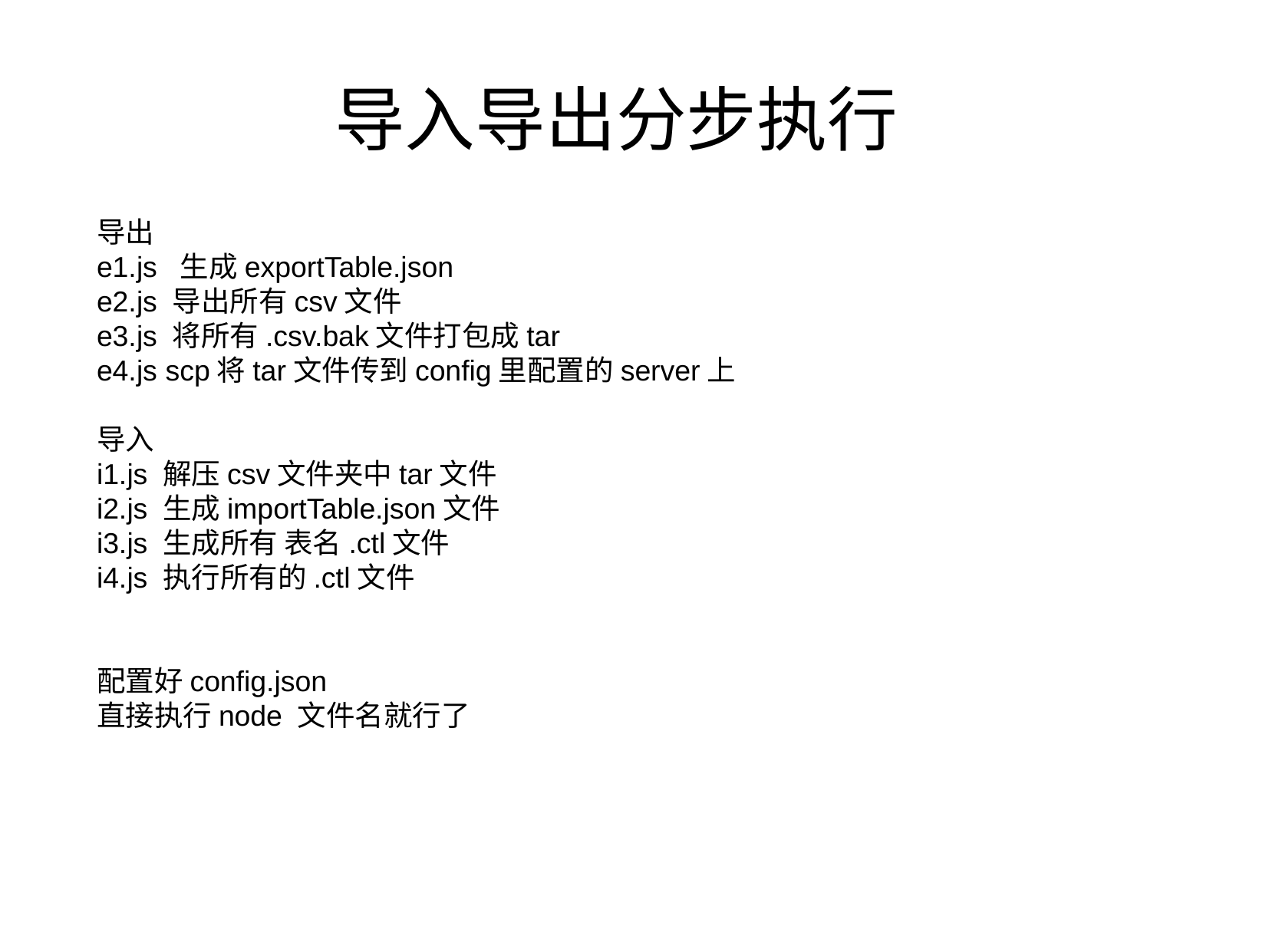

导入导出分步执行

导出
e1.js  生成exportTable.json
e2.js 导出所有csv文件
e3.js 将所有.csv.bak文件打包成tar
e4.js scp将tar文件传到config里配置的server上

导入
i1.js 解压csv文件夹中tar文件
i2.js 生成importTable.json文件
i3.js 生成所有 表名.ctl文件
i4.js 执行所有的.ctl文件

配置好config.json
直接执行node 文件名就行了